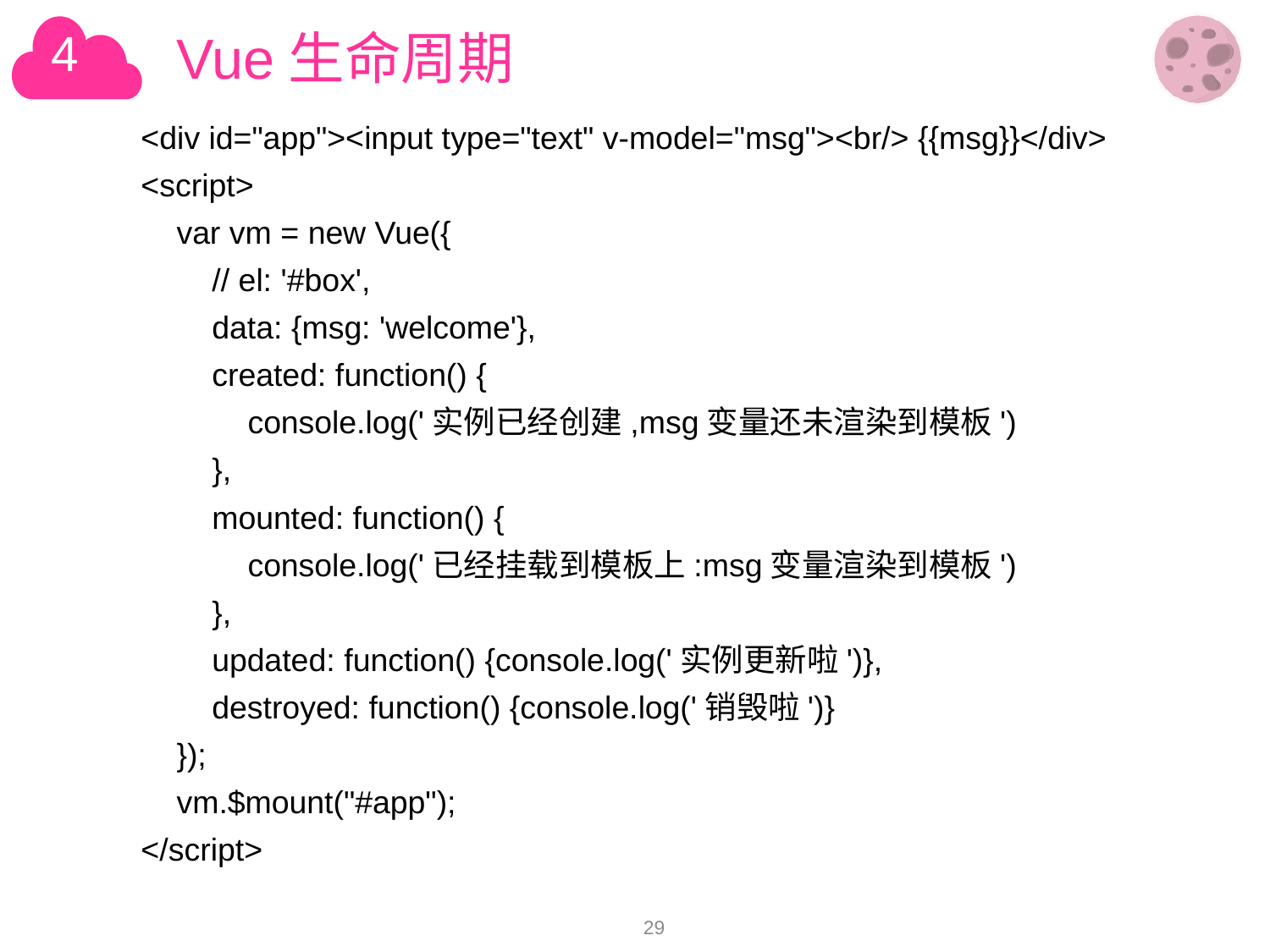

# Vue生命周期
<div id="app"><input type="text" v-model="msg"><br/> {{msg}}</div>
<script>
    var vm = new Vue({
        // el: '#box',
        data: {msg: 'welcome'},
        created: function() {
            console.log('实例已经创建,msg变量还未渲染到模板')
        },
        mounted: function() {
            console.log('已经挂载到模板上:msg变量渲染到模板')
        },
        updated: function() {console.log('实例更新啦')},
        destroyed: function() {console.log('销毁啦')}
    });
    vm.$mount("#app");
</script>
29